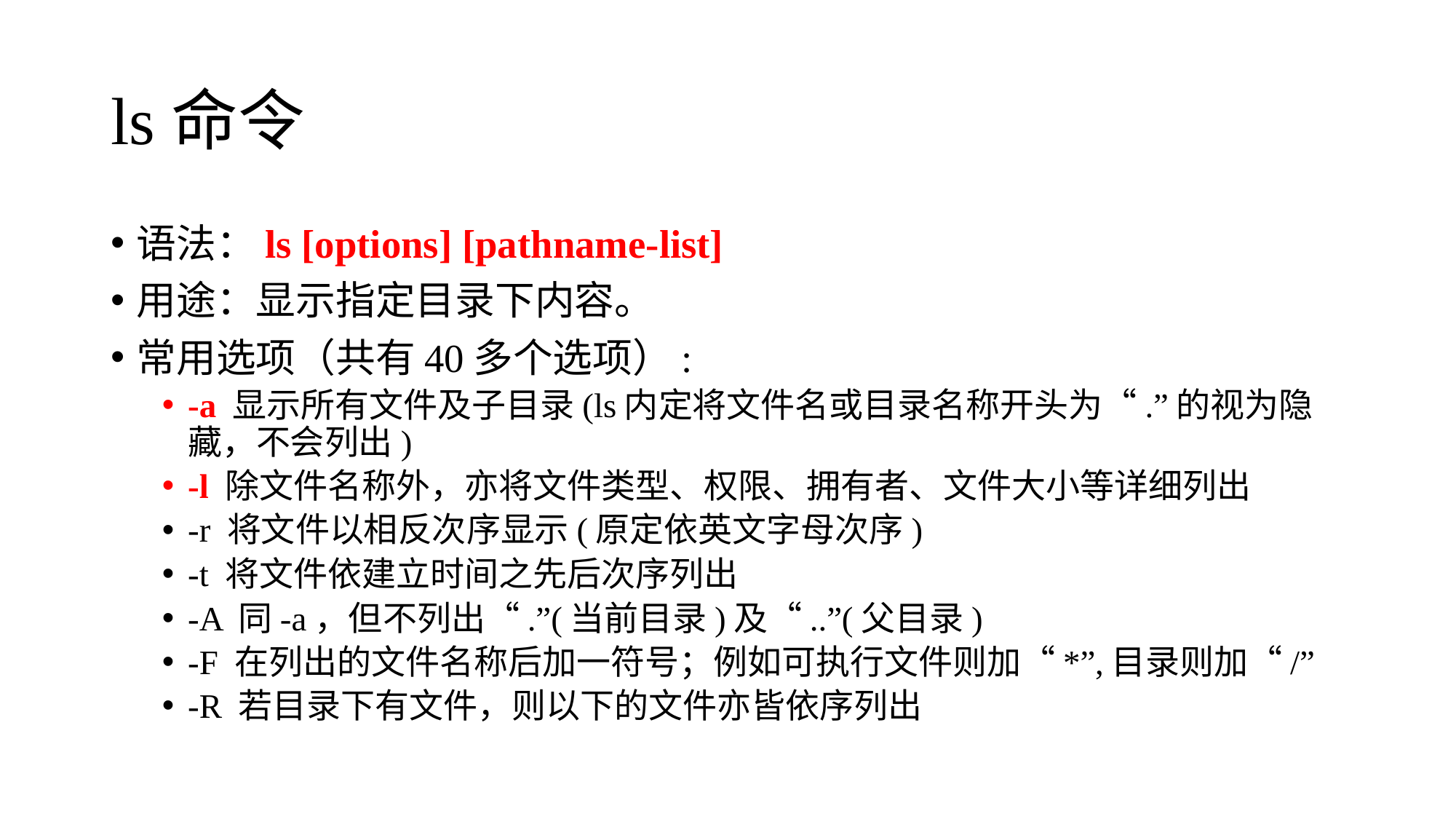

# ls命令
语法：ls [options] [pathname-list]
用途：显示指定目录下内容。
常用选项（共有40多个选项）:
-a 显示所有文件及子目录(ls内定将文件名或目录名称开头为“.”的视为隐藏，不会列出)
-l 除文件名称外，亦将文件类型、权限、拥有者、文件大小等详细列出
-r 将文件以相反次序显示(原定依英文字母次序)
-t 将文件依建立时间之先后次序列出
-A 同-a，但不列出“.”(当前目录)及“..”(父目录)
-F 在列出的文件名称后加一符号；例如可执行文件则加“*”,目录则加“/”
-R 若目录下有文件，则以下的文件亦皆依序列出